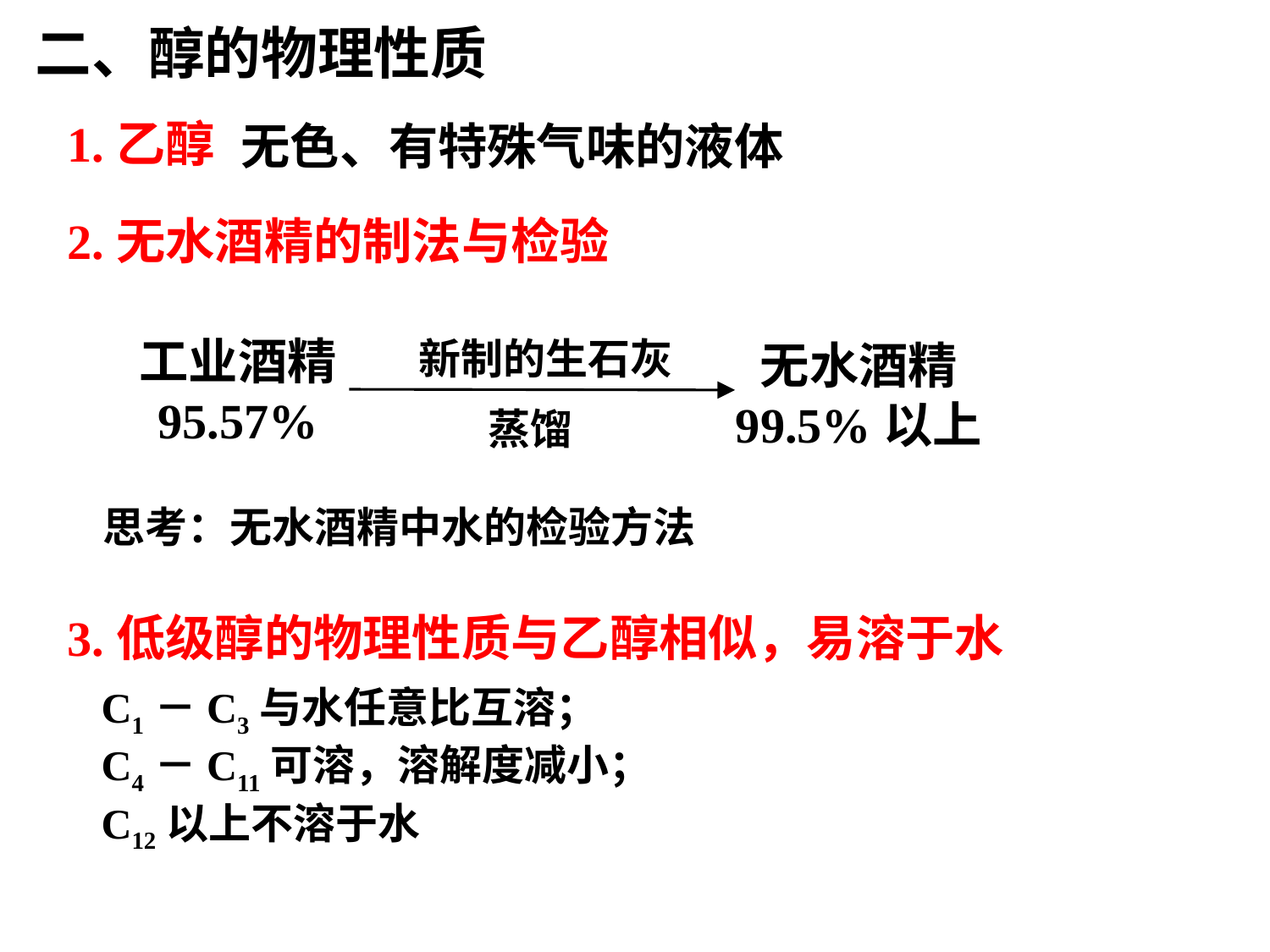

二、醇的物理性质
1.乙醇
无色、有特殊气味的液体
2.无水酒精的制法与检验
工业酒精
95.57%
新制的生石灰
蒸馏
无水酒精
99.5%以上
思考：无水酒精中水的检验方法
3.低级醇的物理性质与乙醇相似，易溶于水
C1－C3与水任意比互溶；
C4－C11可溶，溶解度减小；
C12以上不溶于水